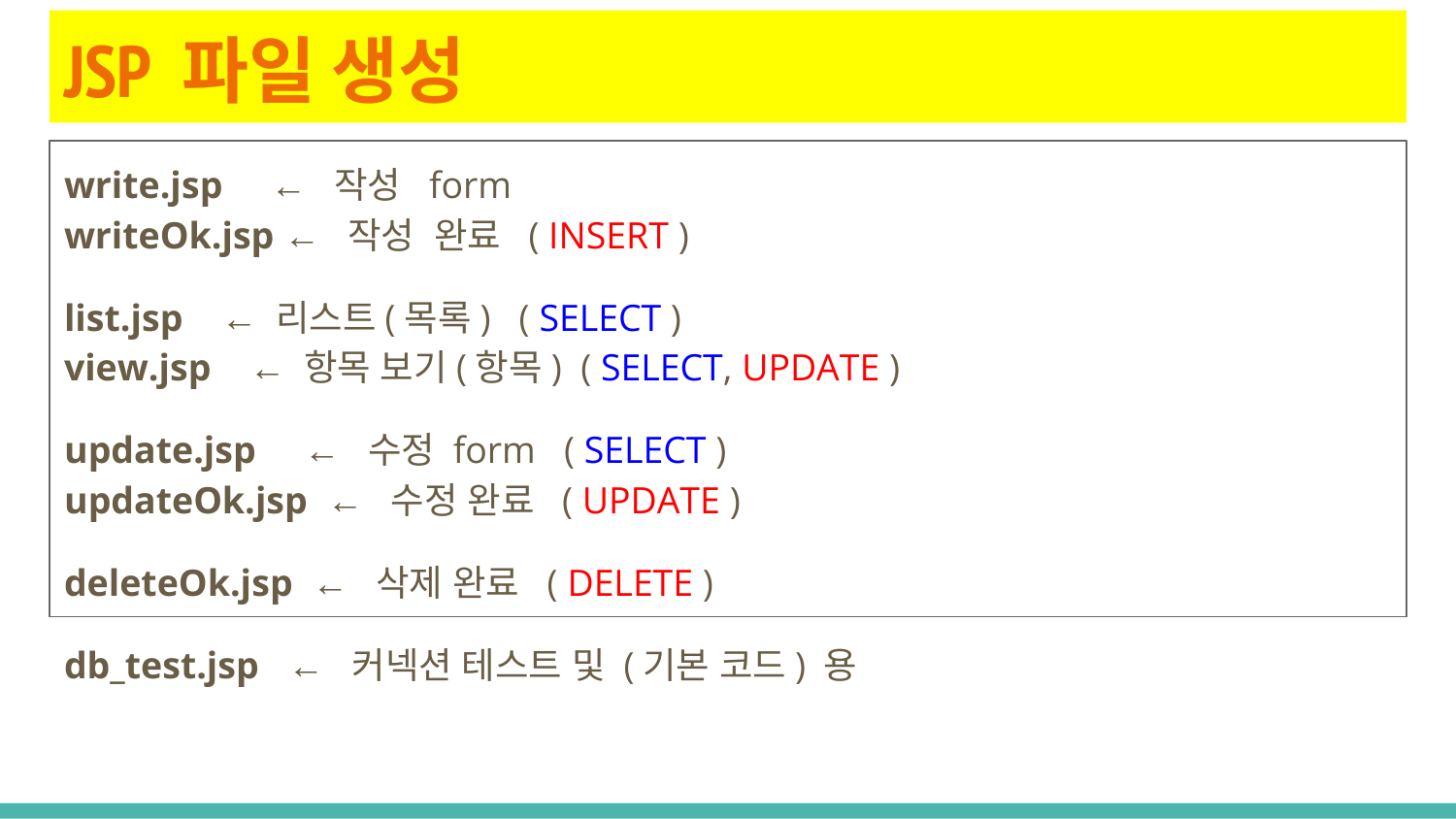

# JSP 파일 생성
write.jsp     ←  작성  form
writeOk.jsp ←  작성  완료  ( INSERT )
list.jsp    ← 리스트(목록)   ( SELECT )
view.jsp    ← 항목 보기(항목)  ( SELECT, UPDATE )
update.jsp     ←  수정 form   ( SELECT )
updateOk.jsp  ←  수정 완료  ( UPDATE )
deleteOk.jsp  ←  삭제 완료  ( DELETE )
db_test.jsp   ←  커넥션 테스트 및 (기본 코드) 용